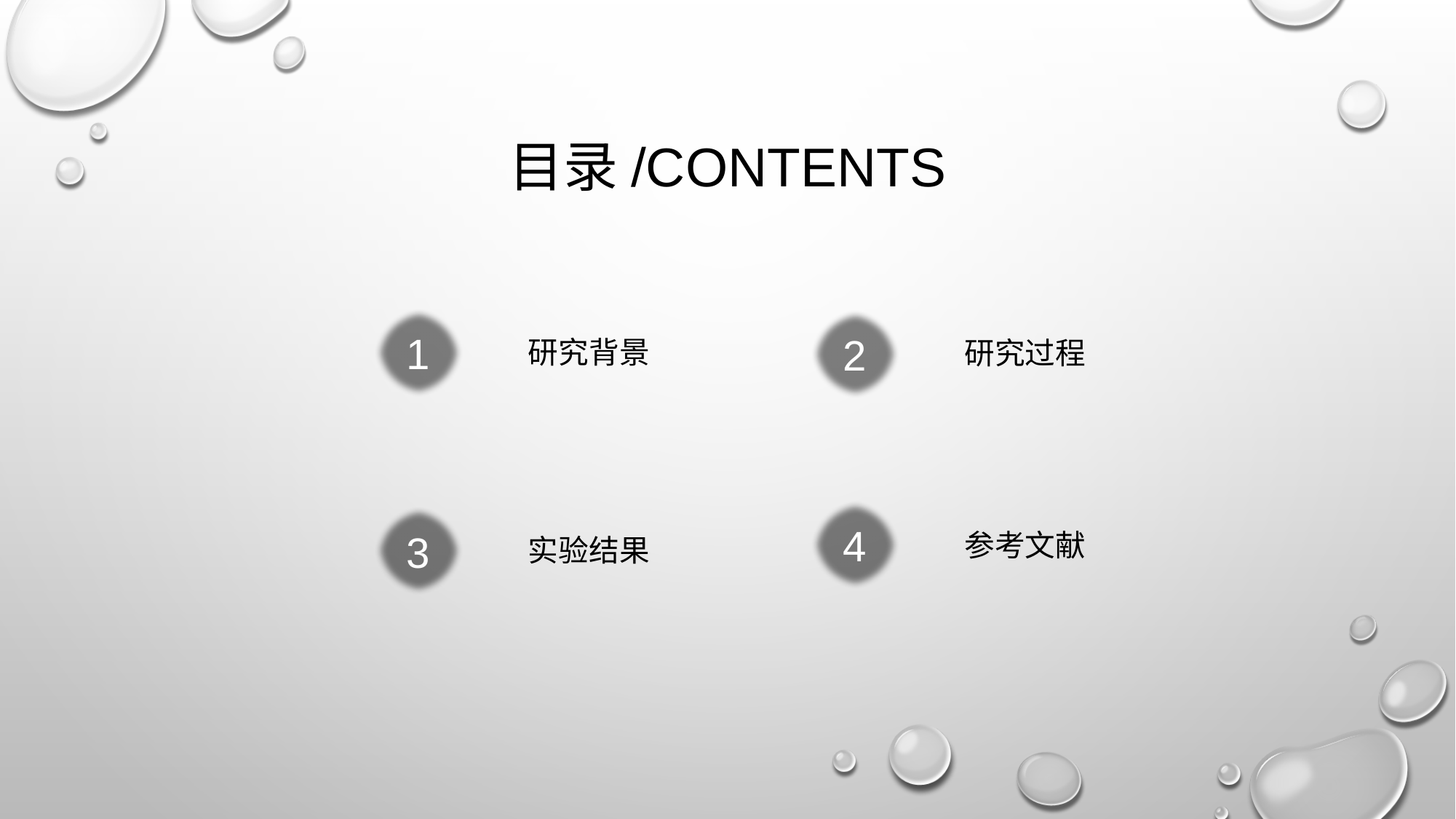

# 目录/CONTENTS
1
2
研究背景
研究过程
4
3
参考文献
实验结果